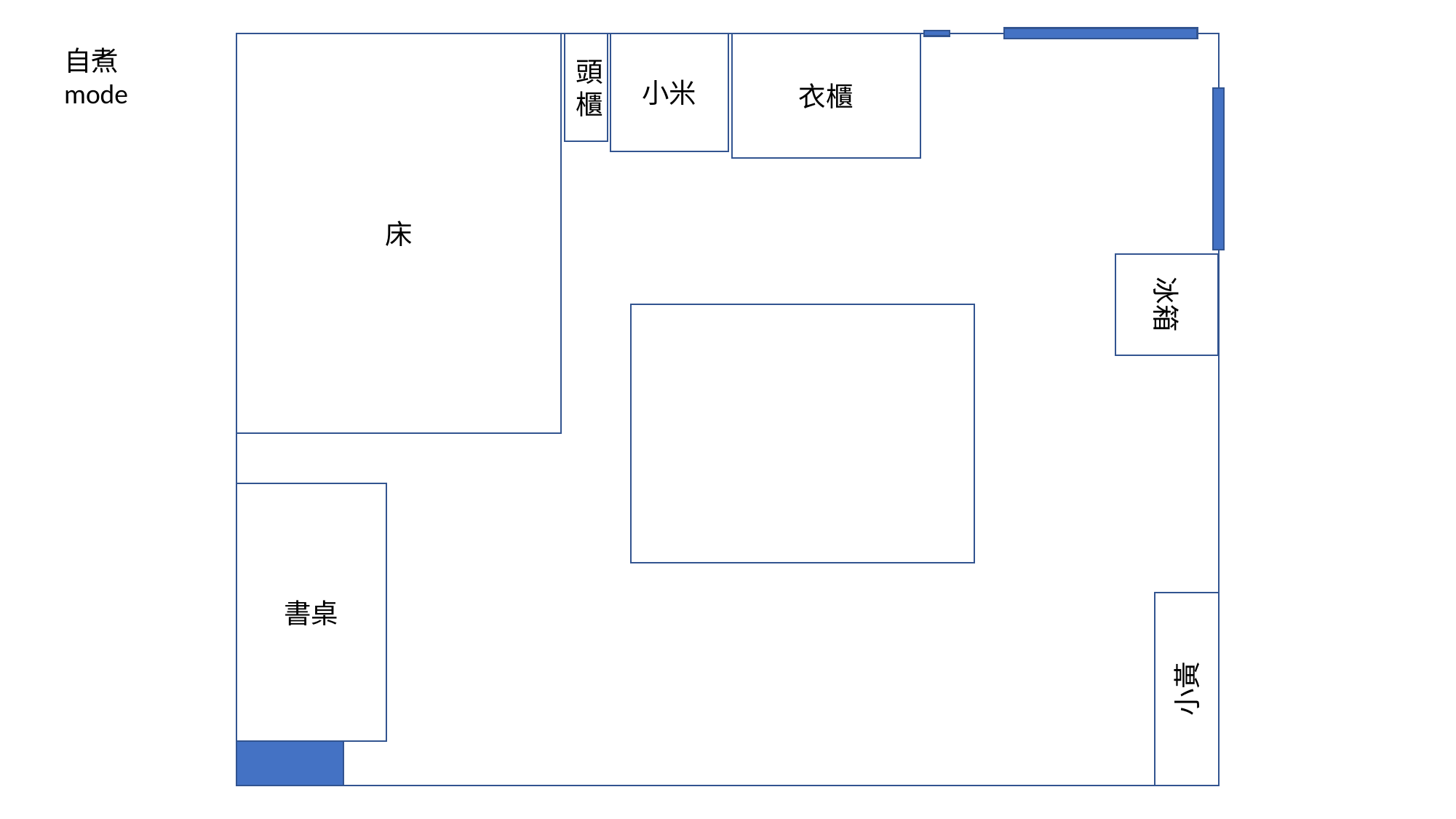

床
小米
衣櫃
頭櫃
自煮mode
冰箱

書桌
小黃